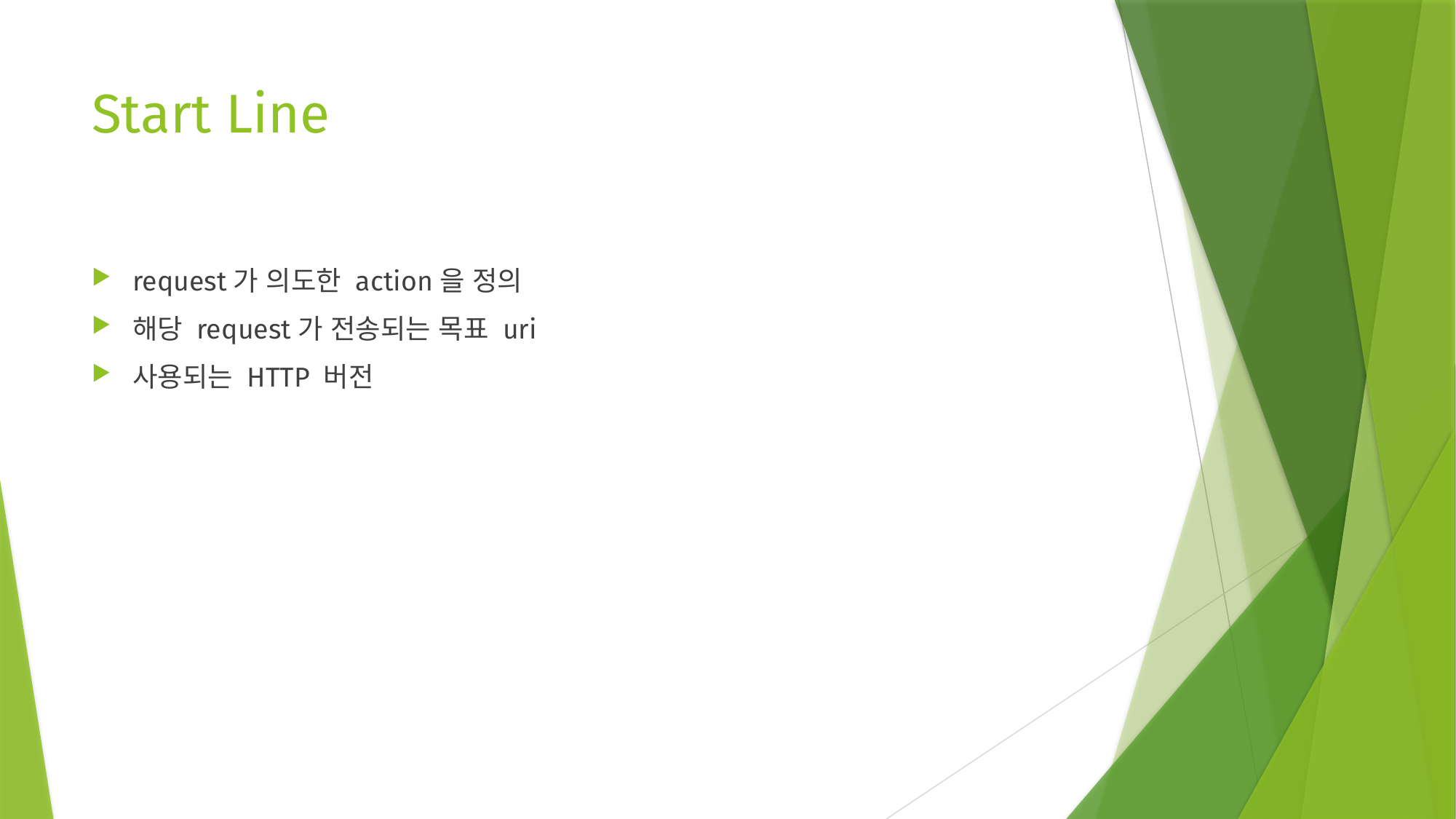

# Start Line
request가 의도한 action을 정의
해당 request가 전송되는 목표 uri
사용되는 HTTP 버전